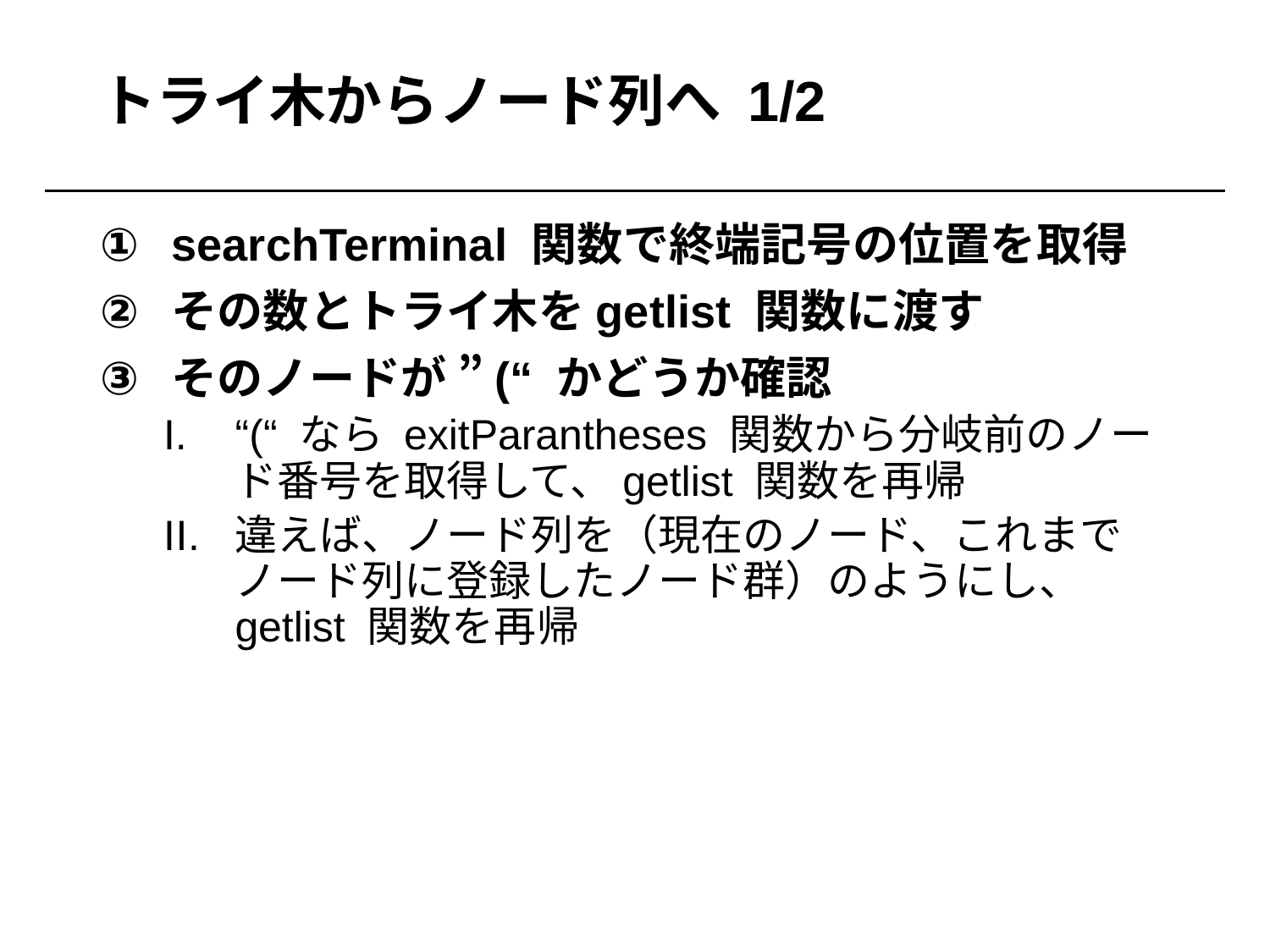

# トライ木からノード列へ 1/2
searchTerminal 関数で終端記号の位置を取得
その数とトライ木をgetlist 関数に渡す
そのノードが ”(“ かどうか確認
“(“ なら exitParantheses 関数から分岐前のノード番号を取得して、getlist 関数を再帰
違えば、ノード列を（現在のノード、これまでノード列に登録したノード群）のようにし、
getlist 関数を再帰